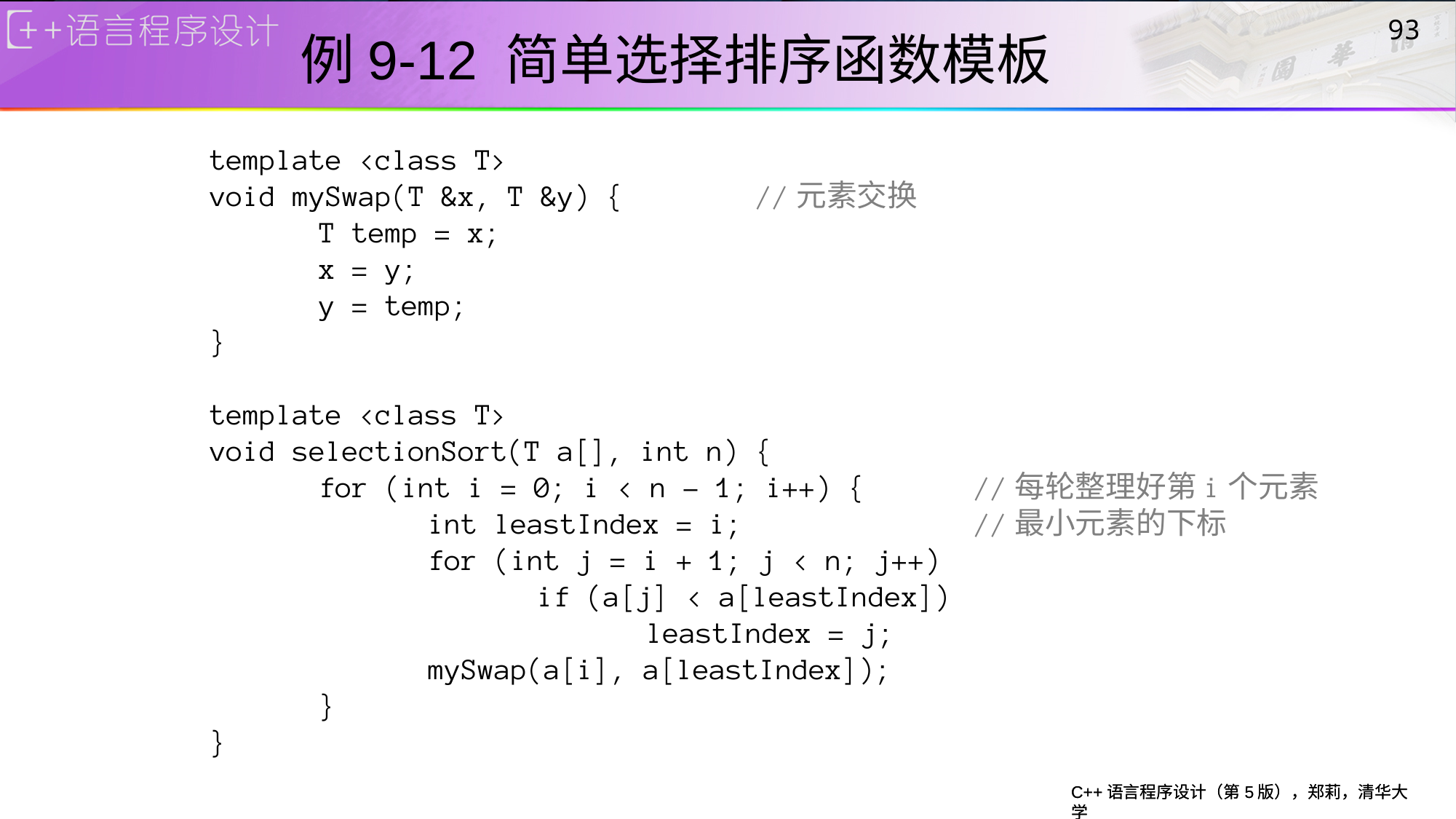

# 例9-12 简单选择排序函数模板
93
template <class T>
void mySwap(T &x, T &y) {		//元素交换
	T temp = x;
	x = y;
	y = temp;
}

template <class T>
void selectionSort(T a[], int n) {
	for (int i = 0; i < n - 1; i++) {	//每轮整理好第i个元素
		int leastIndex = i;			//最小元素的下标
		for (int j = i + 1; j < n; j++)
			if (a[j] < a[leastIndex])
				leastIndex = j;
		mySwap(a[i], a[leastIndex]);
	}
}